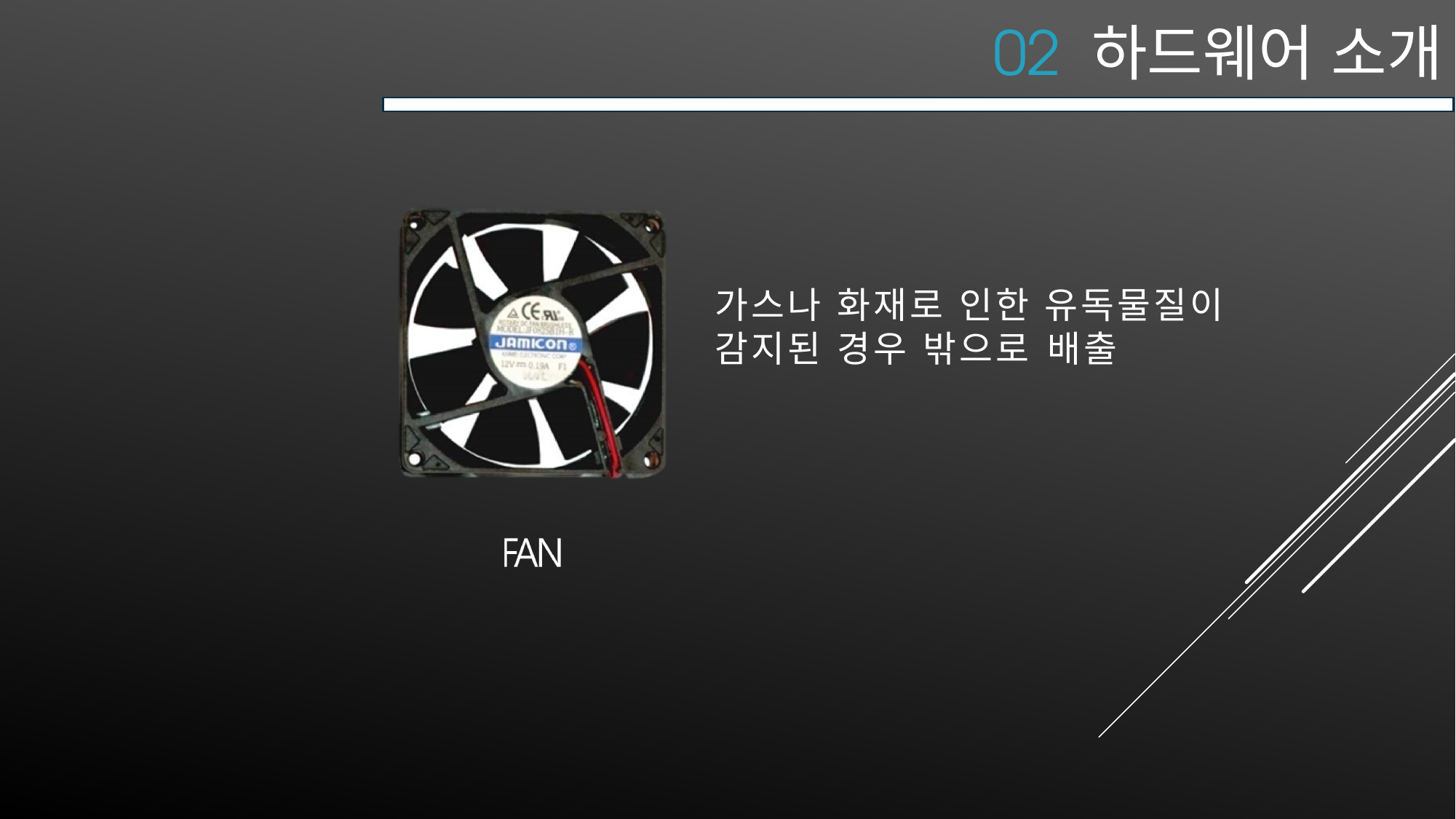

02 하드웨어 소개

가스나 화재로 인한 유독물질이 감지된 경우 밖으로 배출